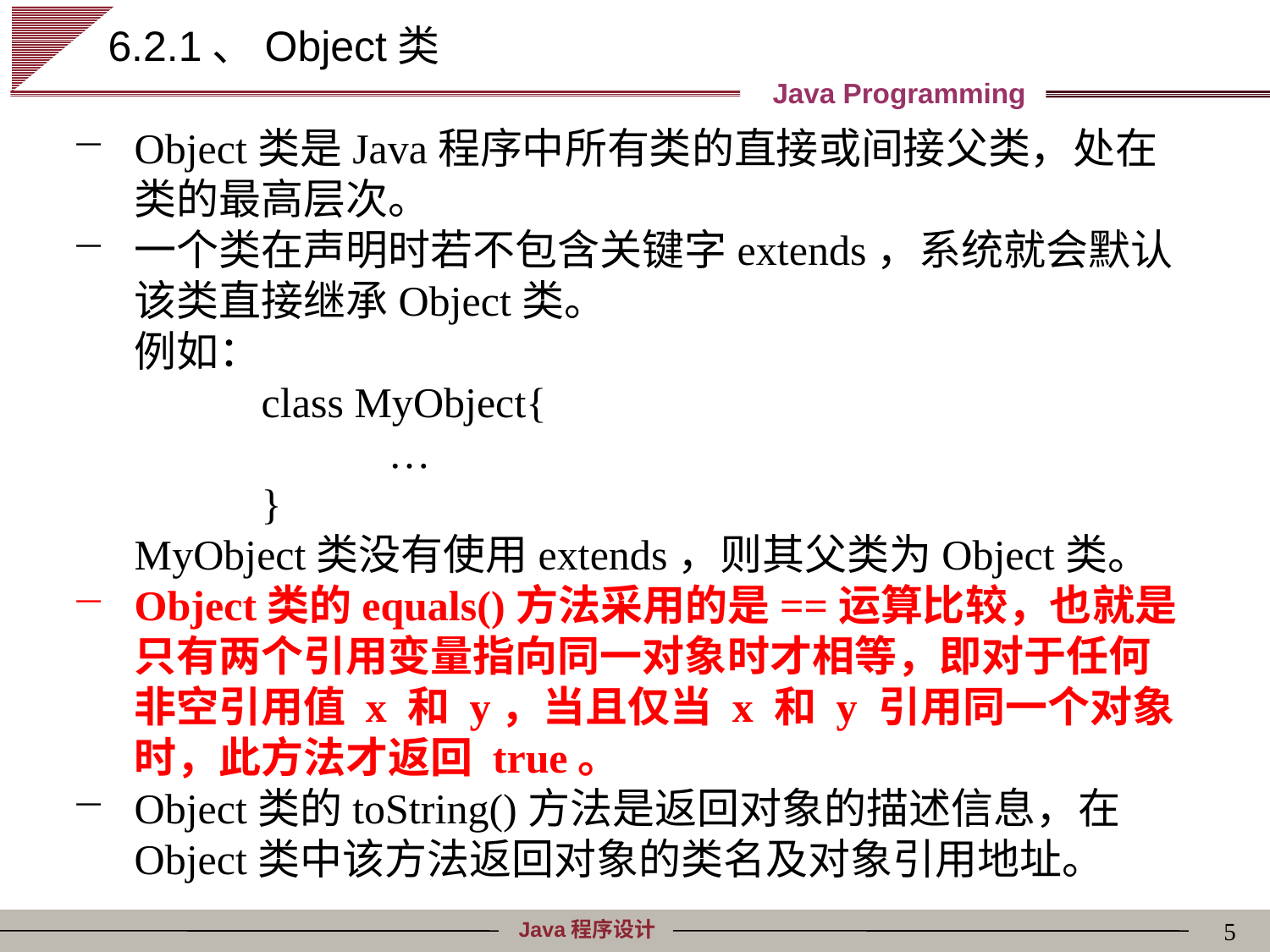

# 6.2.1、Object类
Object类是Java程序中所有类的直接或间接父类，处在类的最高层次。
一个类在声明时若不包含关键字extends，系统就会默认该类直接继承Object类。
	例如：
		class MyObject{
			…
		}
	MyObject类没有使用extends，则其父类为Object类。
Object类的equals()方法采用的是==运算比较，也就是只有两个引用变量指向同一对象时才相等，即对于任何非空引用值 x 和 y，当且仅当 x 和 y 引用同一个对象时，此方法才返回 true。
Object类的toString()方法是返回对象的描述信息，在Object类中该方法返回对象的类名及对象引用地址。